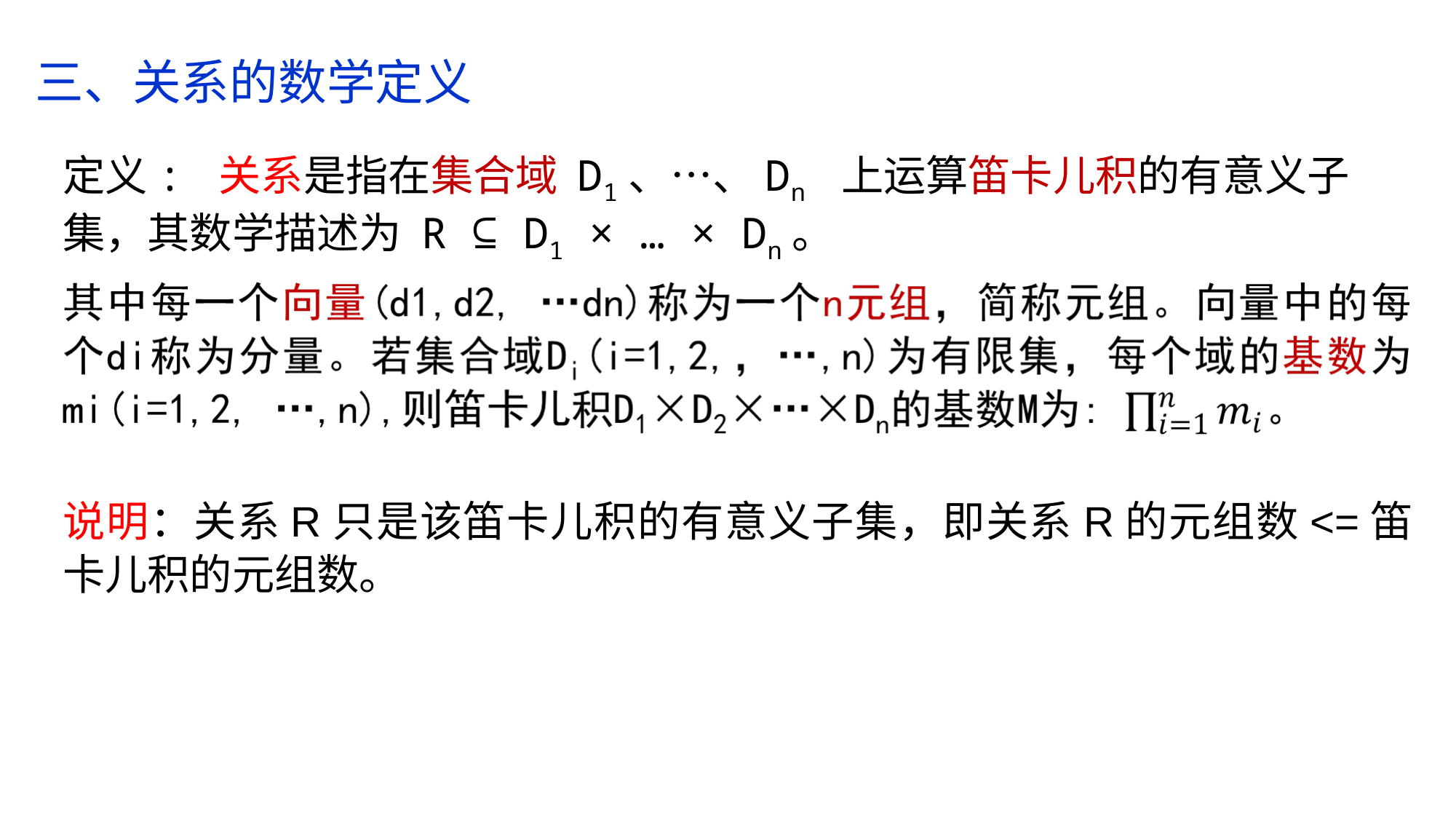

三、关系的数学定义
定义: 关系是指在集合域 D1、…、Dn 上运算笛卡儿积的有意义子集，其数学描述为 R ⊆ D1 × … × Dn。

说明：关系R只是该笛卡儿积的有意义子集，即关系R的元组数<=笛卡儿积的元组数。